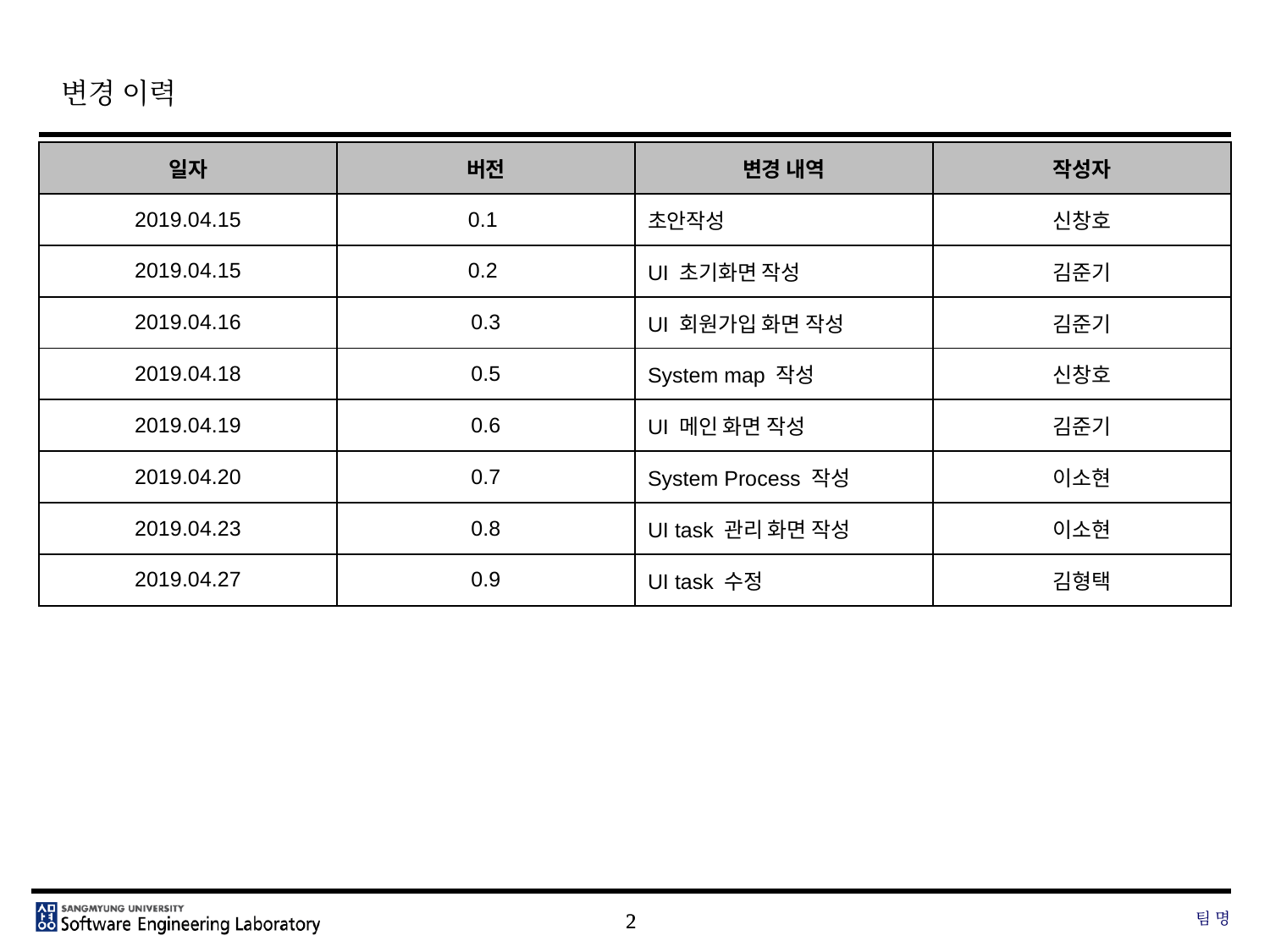

# 변경 이력
| 일자 | 버전 | 변경 내역 | 작성자 |
| --- | --- | --- | --- |
| 2019.04.15 | 0.1 | 초안작성 | 신창호 |
| 2019.04.15 | 0.2 | UI 초기화면 작성 | 김준기 |
| 2019.04.16 | 0.3 | UI 회원가입 화면 작성 | 김준기 |
| 2019.04.18 | 0.5 | System map 작성 | 신창호 |
| 2019.04.19 | 0.6 | UI 메인 화면 작성 | 김준기 |
| 2019.04.20 | 0.7 | System Process 작성 | 이소현 |
| 2019.04.23 | 0.8 | UI task 관리 화면 작성 | 이소현 |
| 2019.04.27 | 0.9 | UI task 수정 | 김형택 |
팀 명